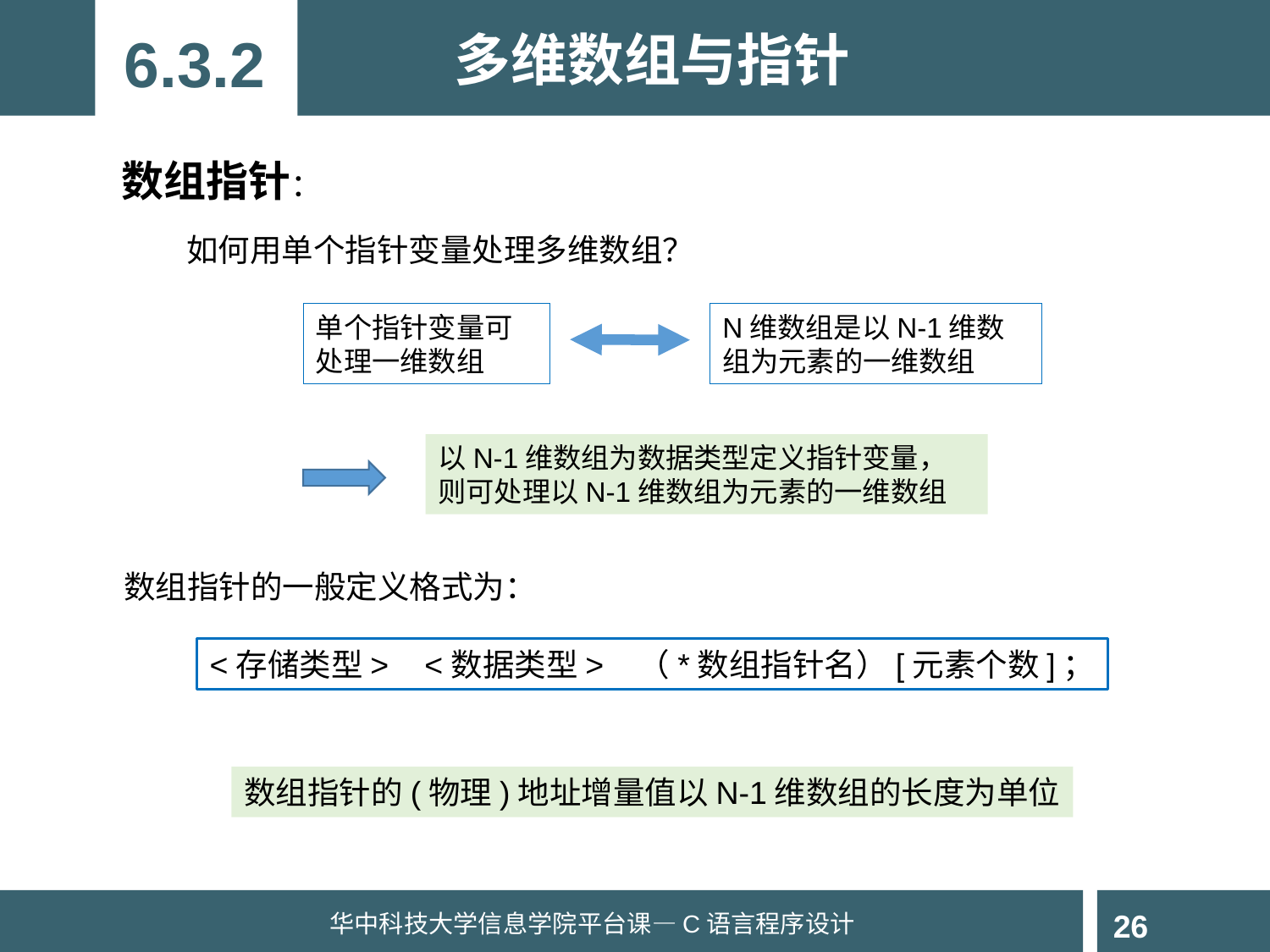

多维数组与指针
6.3.2
数组指针：
如何用单个指针变量处理多维数组？
单个指针变量可处理一维数组
N维数组是以N-1维数组为元素的一维数组
以N-1维数组为数据类型定义指针变量，则可处理以N-1维数组为元素的一维数组

数组指针的一般定义格式为：
<存储类型>    <数据类型>   （*数组指针名）[元素个数]；
数组指针的(物理)地址增量值以N-1维数组的长度为单位